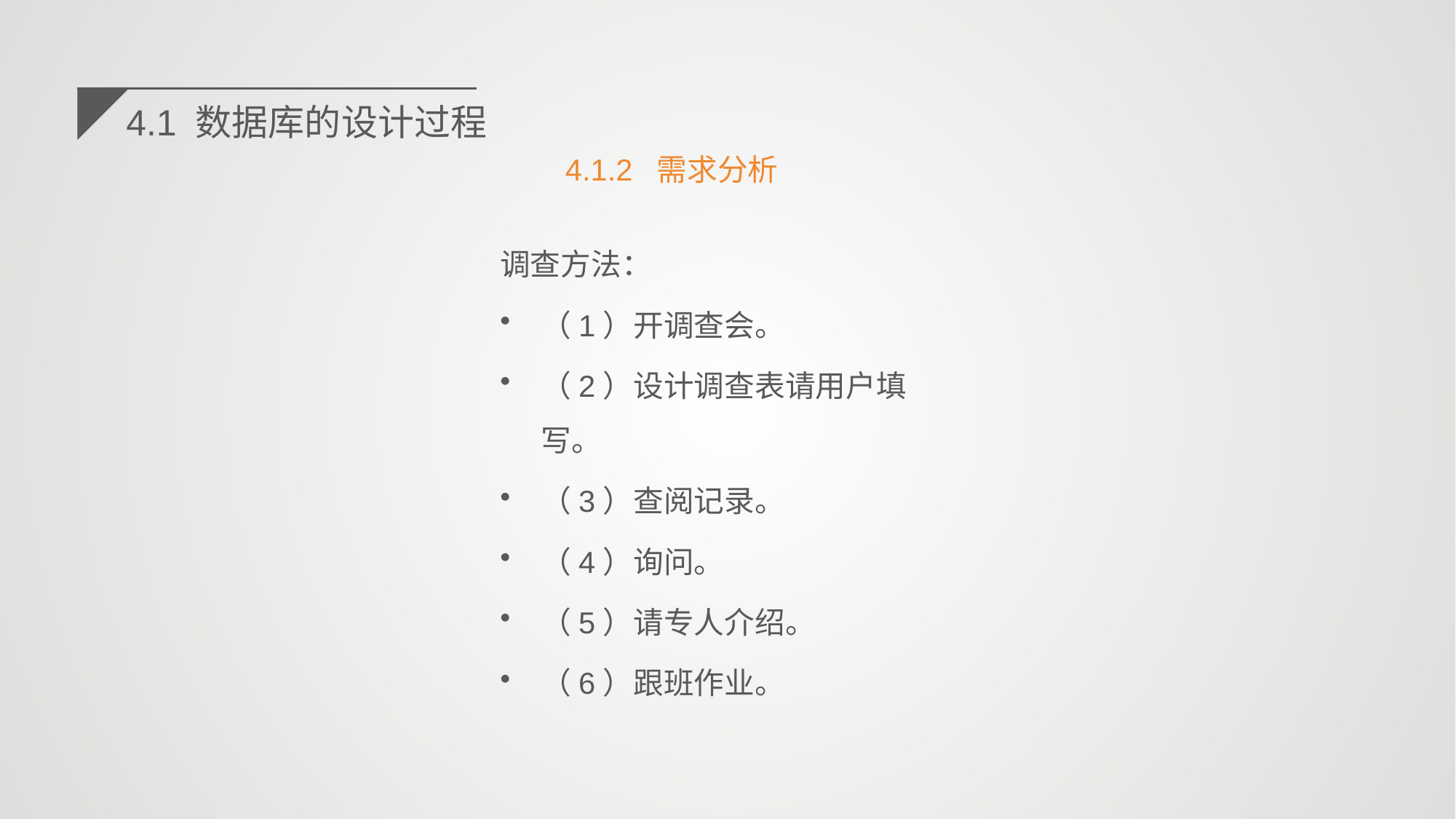

4.1 数据库的设计过程

4.1.2  需求分析
调查方法：
（1）开调查会。
（2）设计调查表请用户填写。
（3）查阅记录。
（4）询问。
（5）请专人介绍。
（6）跟班作业。